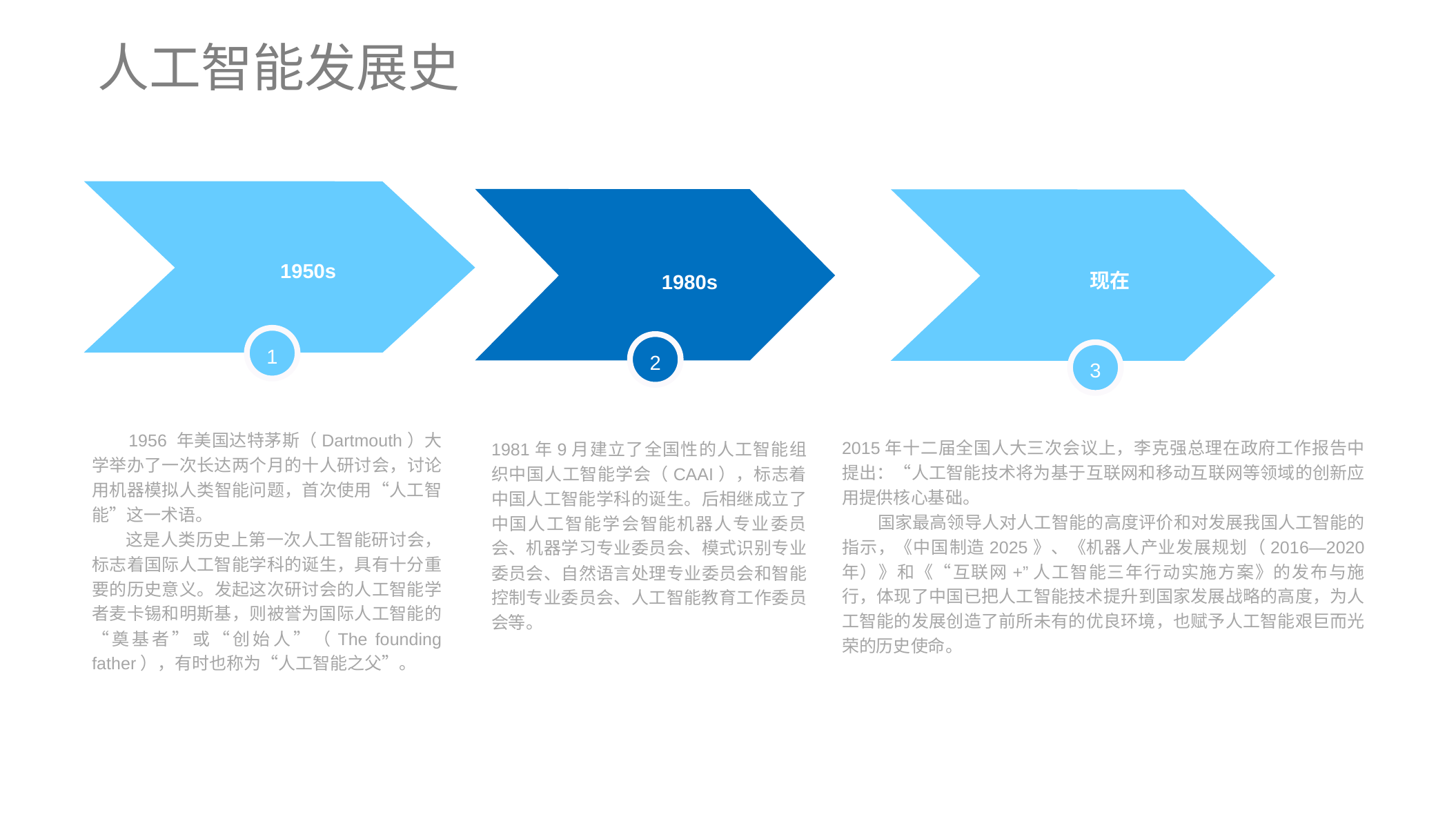

人工智能发展史

1950s

1980s

现在

1

2

3
       1956 年美国达特茅斯（Dartmouth）大学举办了一次长达两个月的十人研讨会，讨论用机器模拟人类智能问题，首次使用“人工智能”这一术语。
       这是人类历史上第一次人工智能研讨会，标志着国际人工智能学科的诞生，具有十分重要的历史意义。发起这次研讨会的人工智能学者麦卡锡和明斯基，则被誉为国际人工智能的“奠基者”或“创始人”（The founding father），有时也称为“人工智能之父”。
2015年十二届全国人大三次会议上，李克强总理在政府工作报告中提出：“人工智能技术将为基于互联网和移动互联网等领域的创新应用提供核心基础。
        国家最高领导人对人工智能的高度评价和对发展我国人工智能的指示，《中国制造2025》、《机器人产业发展规划（2016—2020 年）》和《“互联网+”人工智能三年行动实施方案》的发布与施行，体现了中国已把人工智能技术提升到国家发展战略的高度，为人工智能的发展创造了前所未有的优良环境，也赋予人工智能艰巨而光荣的历史使命。
1981年9月建立了全国性的人工智能组织中国人工智能学会（CAAI），标志着中国人工智能学科的诞生。后相继成立了中国人工智能学会智能机器人专业委员会、机器学习专业委员会、模式识别专业委员会、自然语言处理专业委员会和智能控制专业委员会、人工智能教育工作委员会等。